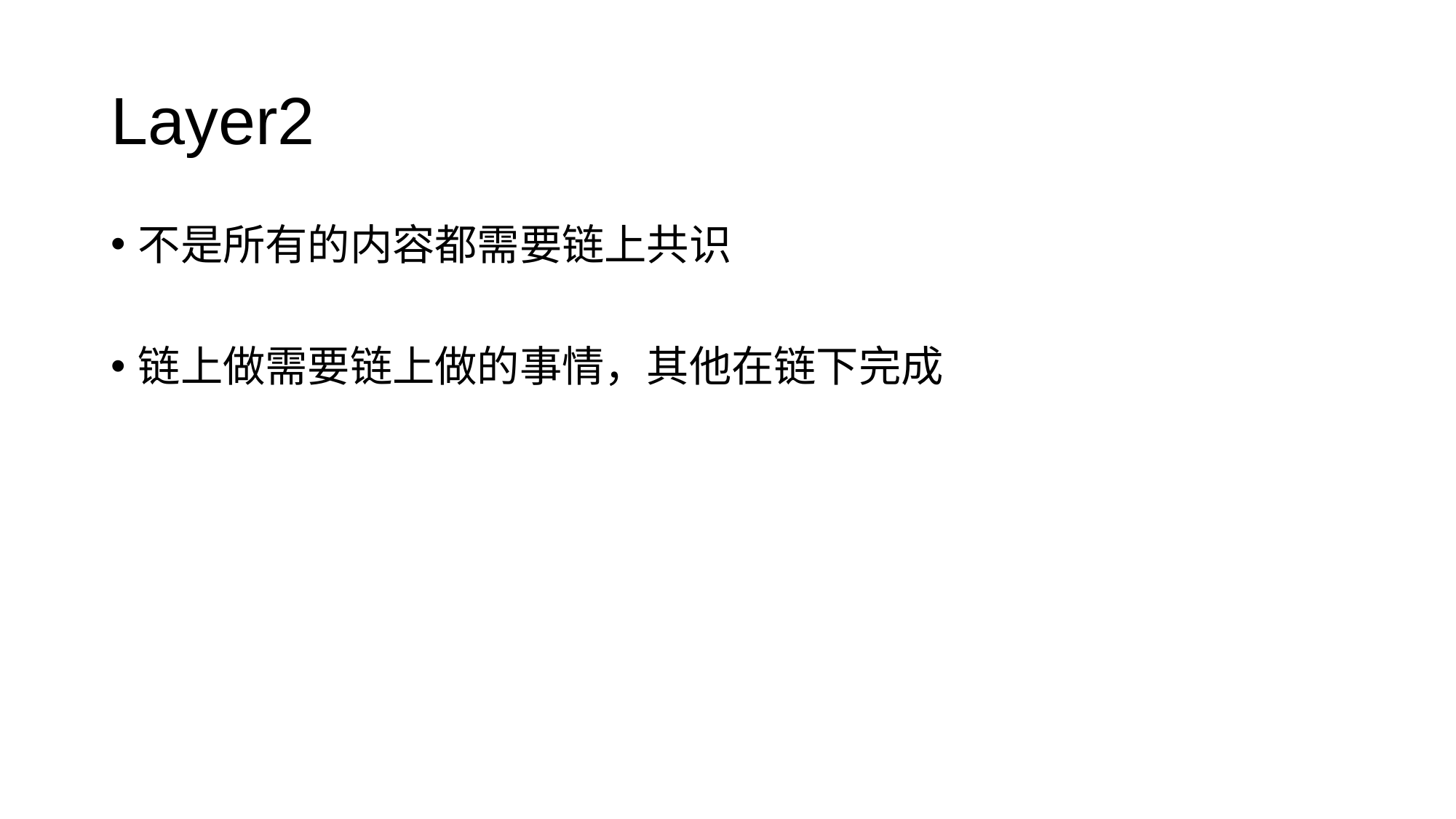

# Layer2
不是所有的内容都需要链上共识

链上做需要链上做的事情，其他在链下完成